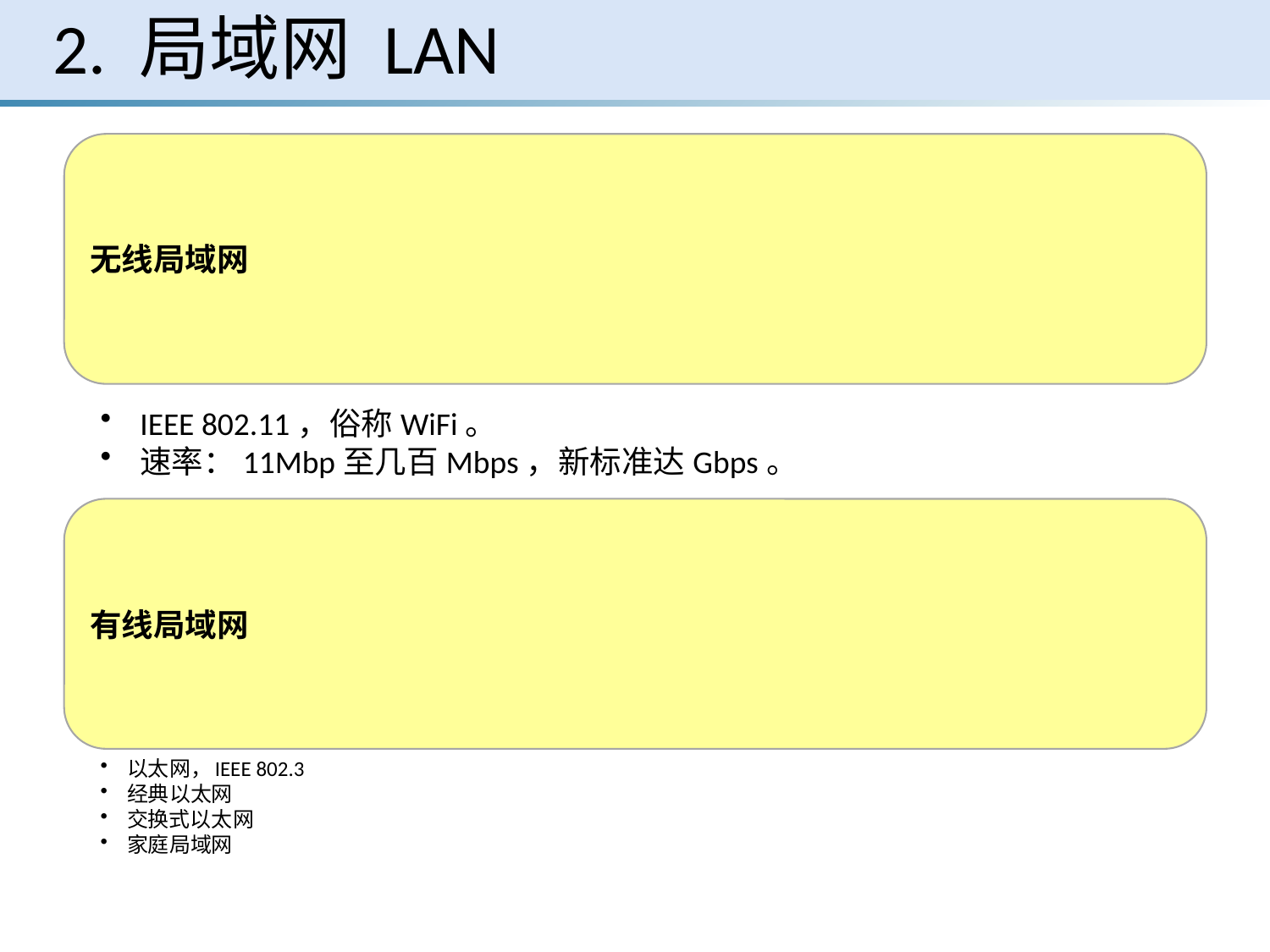

# 2. 局域网 LAN
无线局域网
IEEE 802.11，俗称WiFi。
速率：11Mbp至几百Mbps，新标准达Gbps。
有线局域网
以太网，IEEE 802.3
经典以太网
交换式以太网
家庭局域网